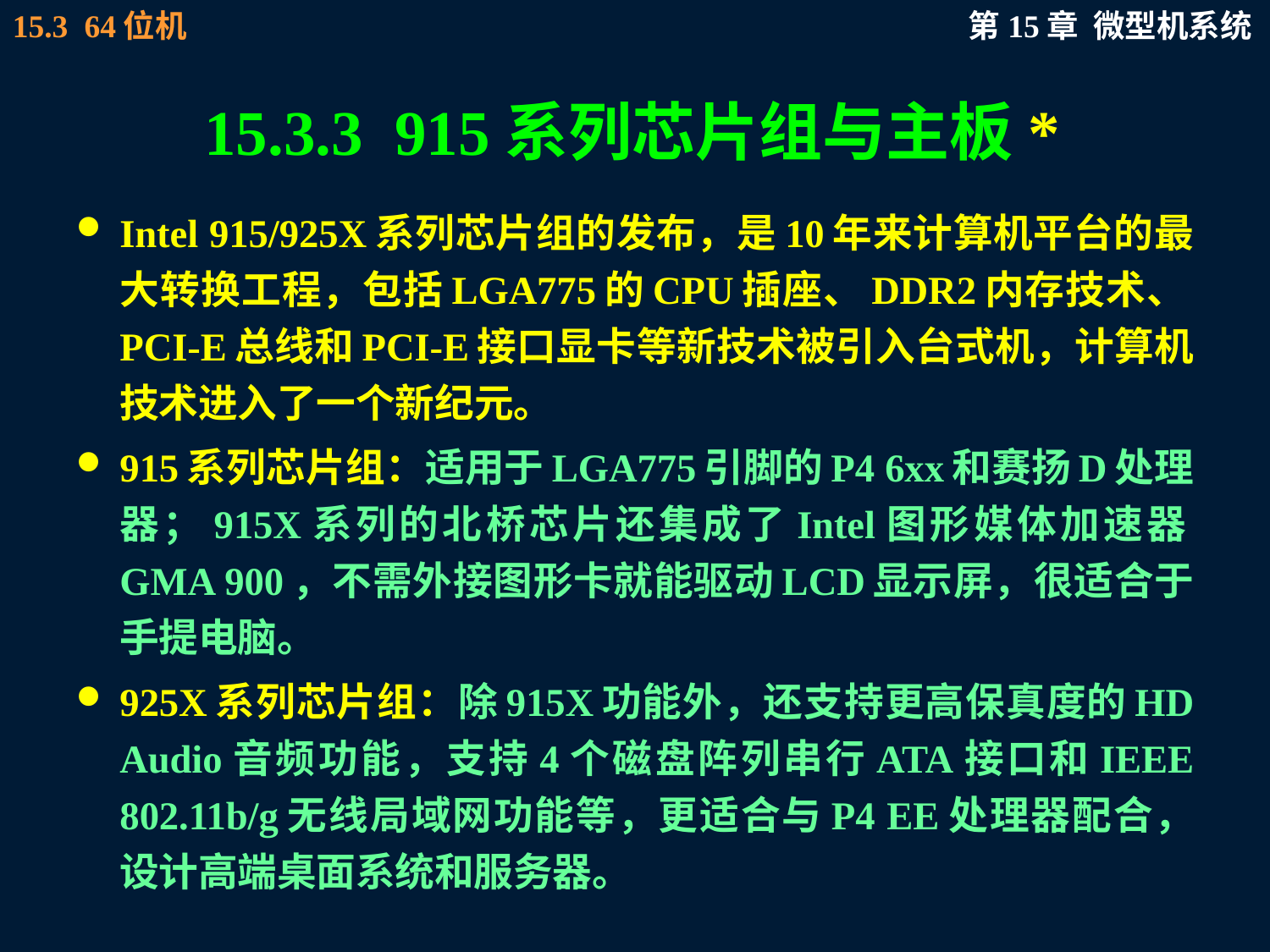

# 15.3.3  915系列芯片组与主板*
Intel 915/925X系列芯片组的发布，是10年来计算机平台的最大转换工程，包括LGA775的CPU插座、DDR2内存技术、PCI-E总线和PCI-E接口显卡等新技术被引入台式机，计算机技术进入了一个新纪元。
915系列芯片组：适用于LGA775引脚的P4 6xx和赛扬D处理器；915X系列的北桥芯片还集成了Intel图形媒体加速器GMA 900，不需外接图形卡就能驱动LCD显示屏，很适合于手提电脑。
925X系列芯片组：除915X功能外，还支持更高保真度的HD Audio音频功能，支持4个磁盘阵列串行ATA接口和IEEE 802.11b/g无线局域网功能等，更适合与P4 EE处理器配合，设计高端桌面系统和服务器。